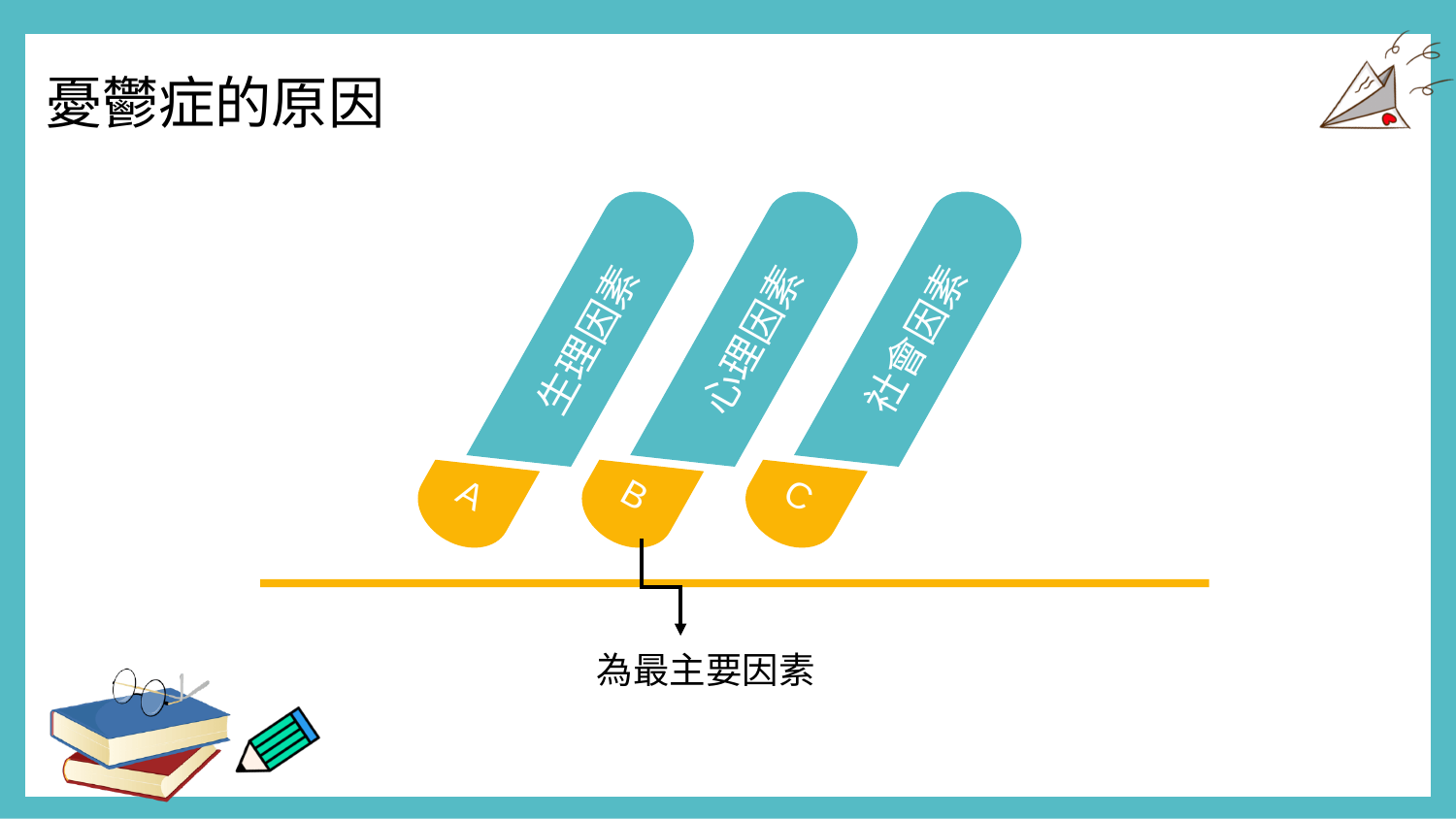

憂鬱症的原因
生理因素
心理因素
社會因素
A
B
C

為最主要因素